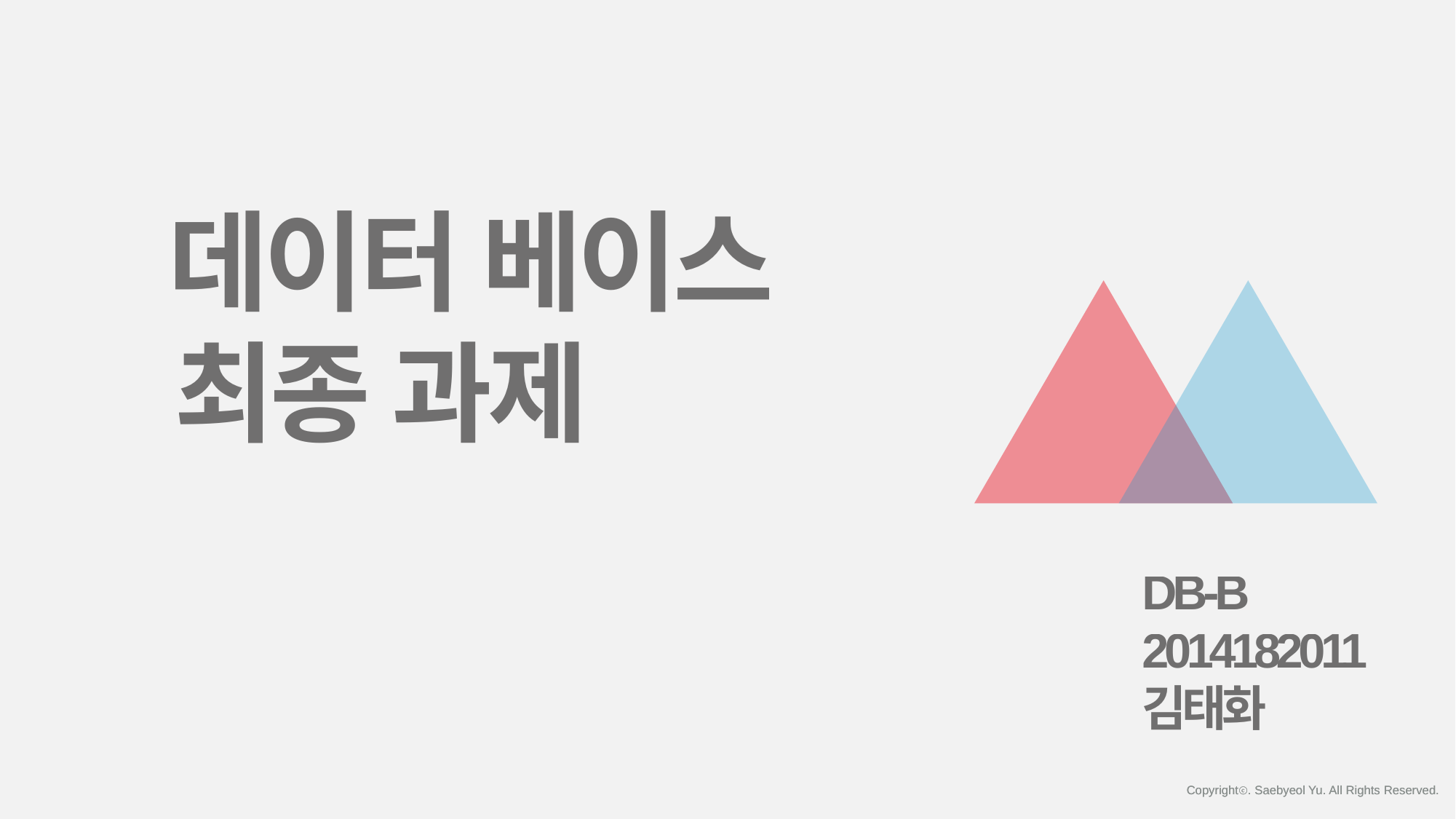

데이터 베이스
 최종 과제

DB-B
2014182011
김태화

Copyrightⓒ. Saebyeol Yu. All Rights Reserved.